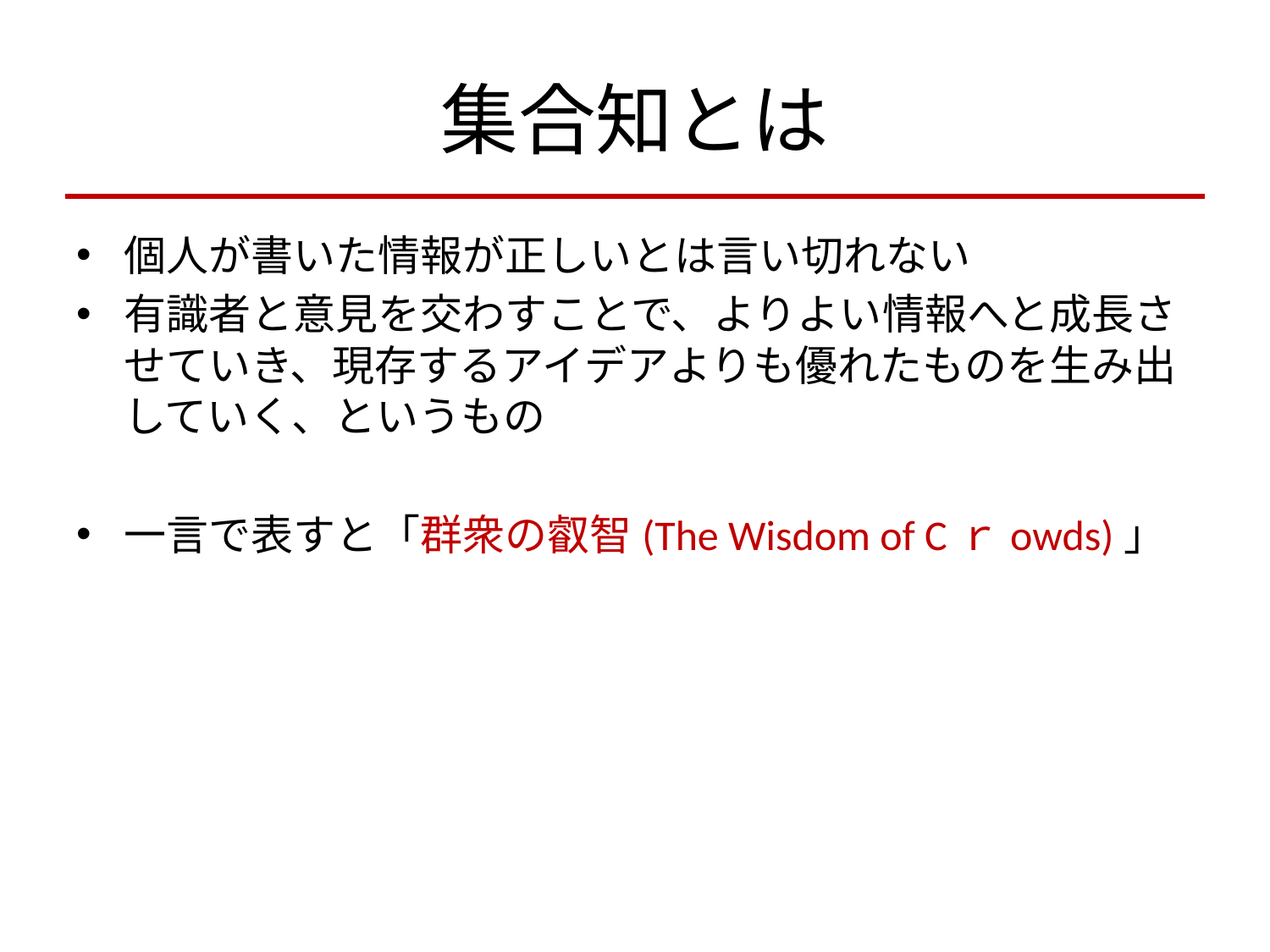

# 集合知とは
個人が書いた情報が正しいとは言い切れない
有識者と意見を交わすことで、よりよい情報へと成長させていき、現存するアイデアよりも優れたものを生み出していく、というもの

一言で表すと「群衆の叡智(The Wisdom of Cｒowds)」